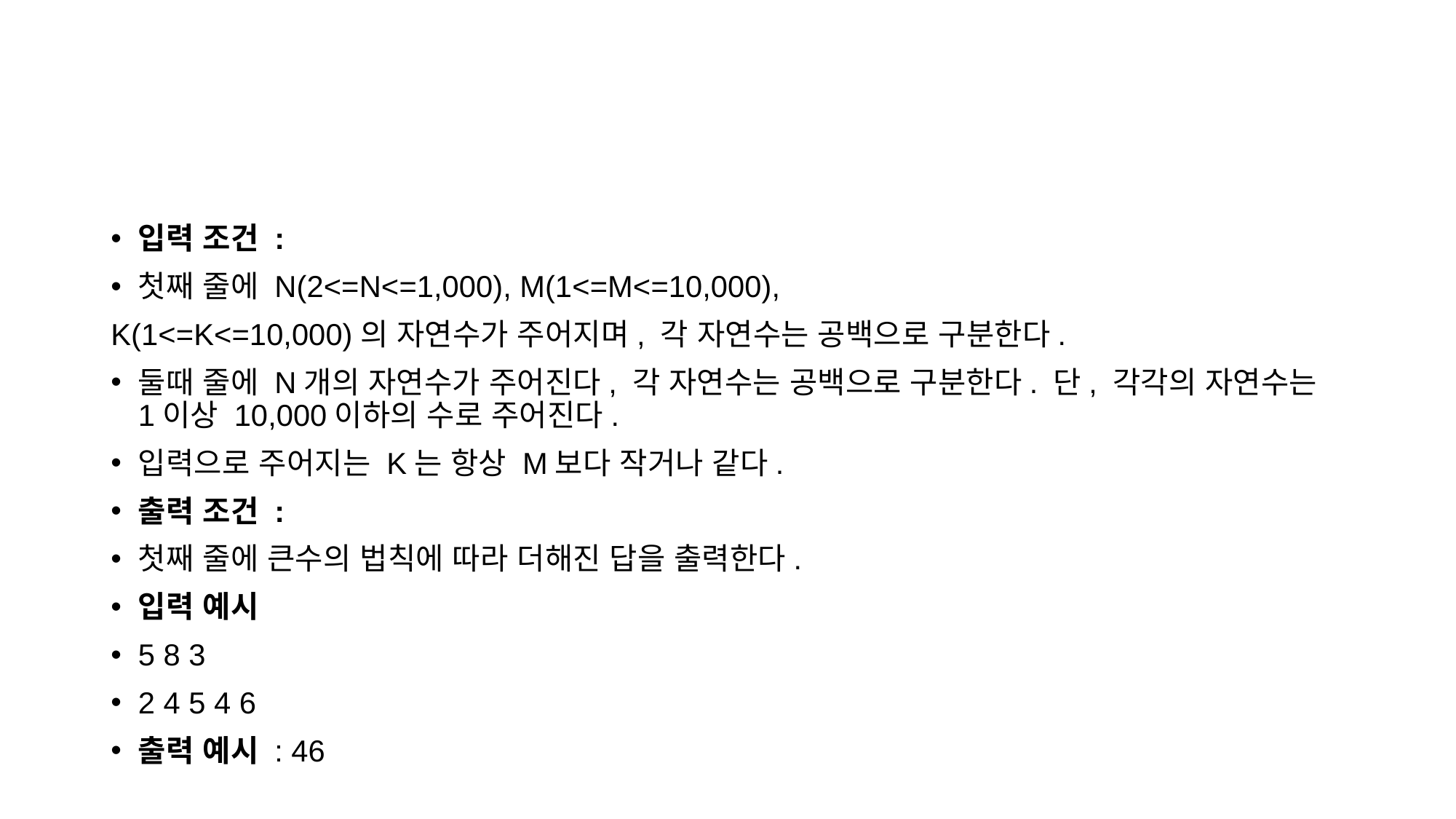

#
입력 조건 :
첫째 줄에 N(2<=N<=1,000), M(1<=M<=10,000),
K(1<=K<=10,000)의 자연수가 주어지며, 각 자연수는 공백으로 구분한다.
둘때 줄에 N개의 자연수가 주어진다, 각 자연수는 공백으로 구분한다. 단, 각각의 자연수는 1이상 10,000이하의 수로 주어진다.
입력으로 주어지는 K는 항상 M보다 작거나 같다.
출력 조건 :
첫째 줄에 큰수의 법칙에 따라 더해진 답을 출력한다.
입력 예시
5 8 3
2 4 5 4 6
출력 예시 : 46